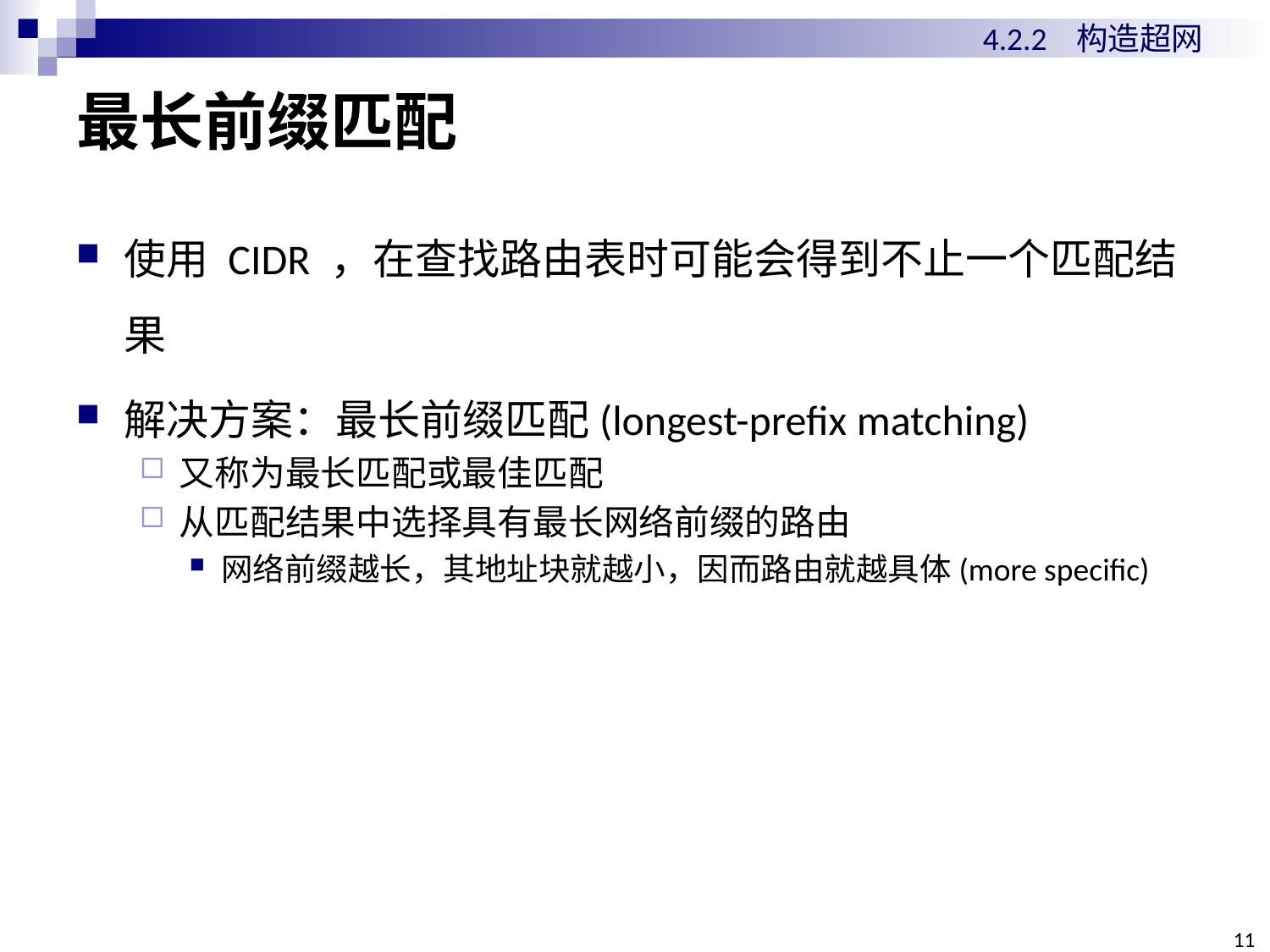

4.2.2   构造超网
# 最长前缀匹配
使用 CIDR ，在查找路由表时可能会得到不止一个匹配结果
解决方案：最长前缀匹配(longest-prefix matching)
又称为最长匹配或最佳匹配
从匹配结果中选择具有最长网络前缀的路由
网络前缀越长，其地址块就越小，因而路由就越具体(more specific)
11